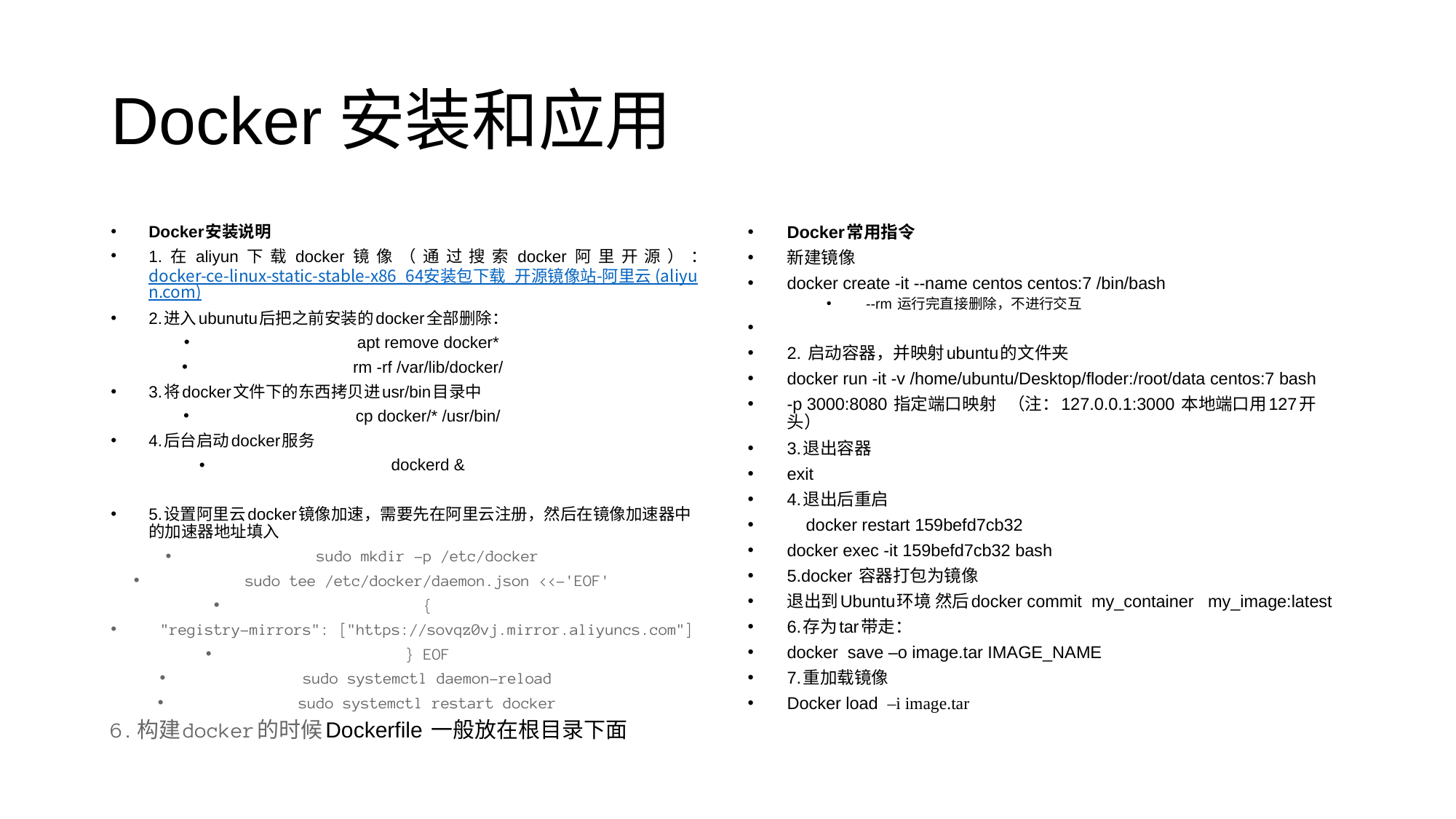

# Docker安装和应用
Docker安装说明
1.在aliyun下载docker镜像（通过搜索docker阿里开源）：docker-ce-linux-static-stable-x86_64安装包下载_开源镜像站-阿里云 (aliyun.com)
2.进入ubunutu后把之前安装的docker全部删除：
apt remove docker*
rm -rf /var/lib/docker/
3.将docker文件下的东西拷贝进usr/bin目录中
cp docker/* /usr/bin/
4.后台启动docker服务
dockerd &

5.设置阿里云docker镜像加速，需要先在阿里云注册，然后在镜像加速器中的加速器地址填入
sudo mkdir -p /etc/docker
sudo tee /etc/docker/daemon.json <<-'EOF'
{
"registry-mirrors": ["https://sovqz0vj.mirror.aliyuncs.com"]
} EOF
sudo systemctl daemon-reload
sudo systemctl restart docker
6.构建docker的时候Dockerfile 一般放在根目录下面

Docker常用指令
新建镜像
docker create -it --name centos centos:7 /bin/bash
--rm 运行完直接删除，不进行交互

2. 启动容器，并映射ubuntu的文件夹
docker run -it -v /home/ubuntu/Desktop/floder:/root/data centos:7 bash
-p 3000:8080 指定端口映射   （注：127.0.0.1:3000 本地端口用127开头）
3.退出容器
exit
4.退出后重启
    docker restart 159befd7cb32
docker exec -it 159befd7cb32 bash
5.docker 容器打包为镜像
退出到Ubuntu环境 然后docker commit  my_container   my_image:latest
6.存为tar带走：
docker  save –o image.tar IMAGE_NAME
7.重加载镜像
Docker load  –i image.tar